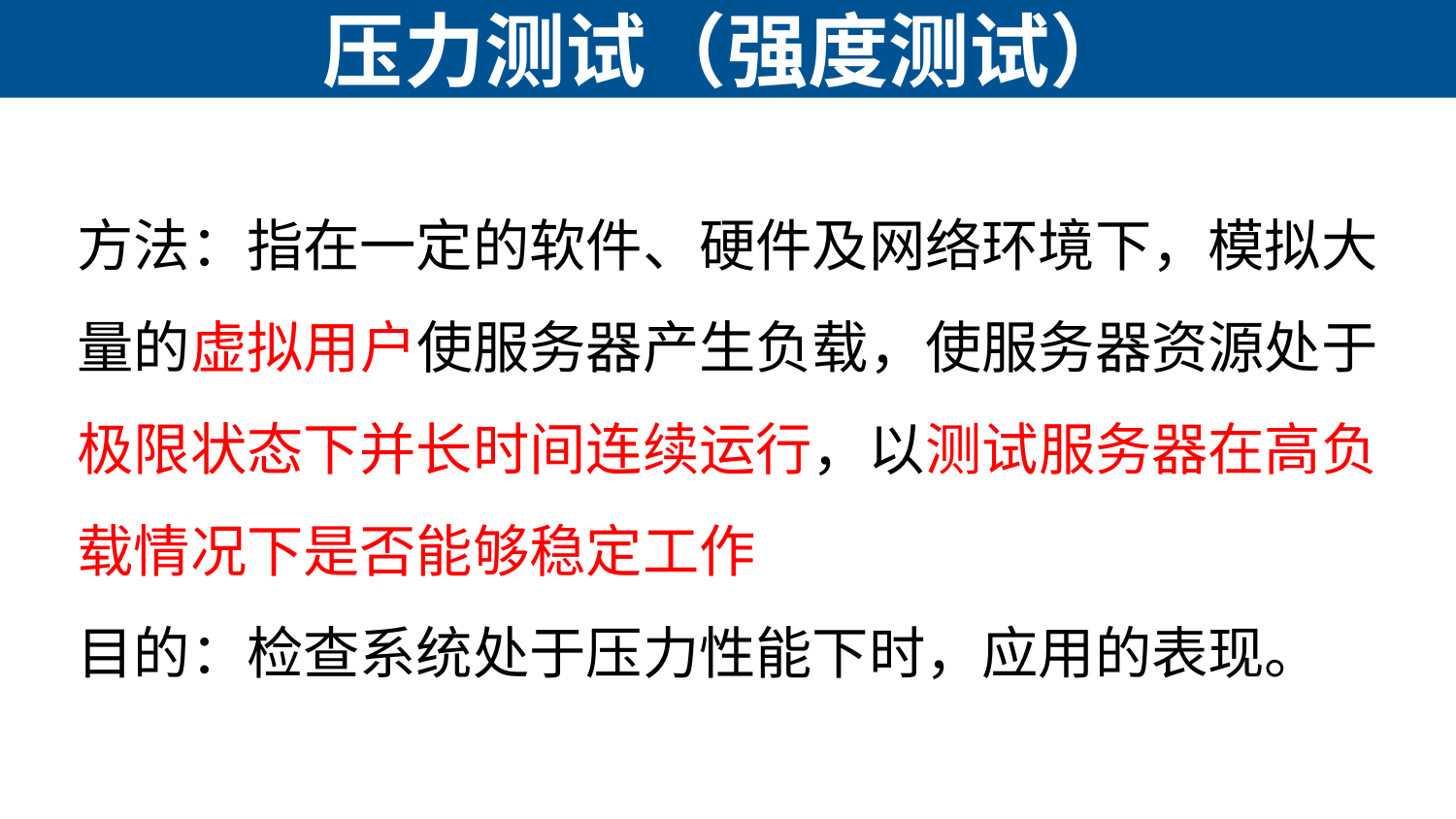

# 压力测试（强度测试）
方法：指在一定的软件、硬件及网络环境下，模拟大量的虚拟用户使服务器产生负载，使服务器资源处于极限状态下并长时间连续运行，以测试服务器在高负载情况下是否能够稳定工作
目的：检查系统处于压力性能下时，应用的表现。